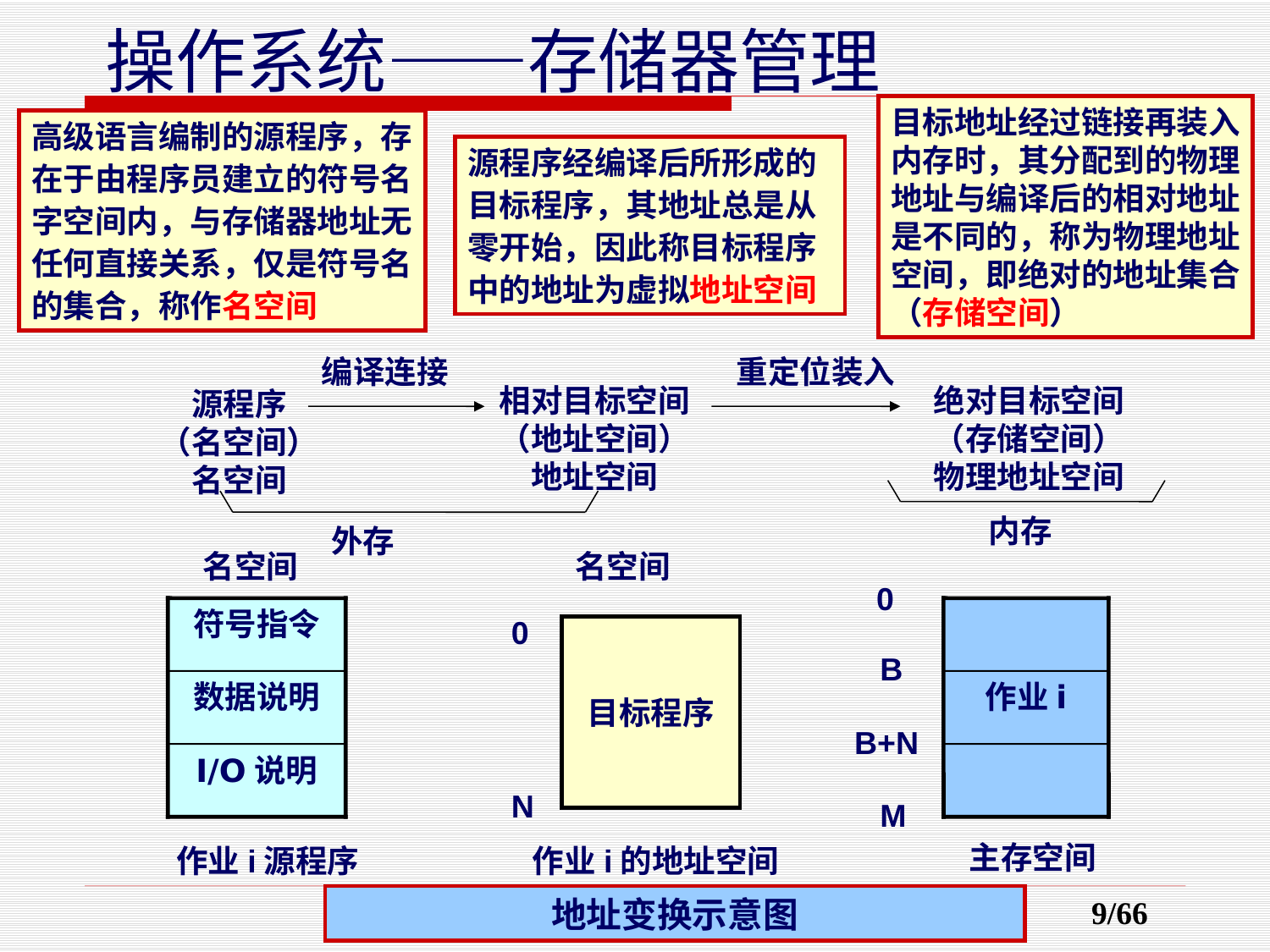

目标地址经过链接再装入
内存时，其分配到的物理
地址与编译后的相对地址
是不同的，称为物理地址
空间，即绝对的地址集合
（存储空间）
高级语言编制的源程序，存
在于由程序员建立的符号名
字空间内，与存储器地址无
任何直接关系，仅是符号名
的集合，称作名空间
源程序经编译后所形成的
目标程序，其地址总是从
零开始，因此称目标程序
中的地址为虚拟地址空间
编译连接
重定位装入
相对目标空间
（地址空间）
地址空间
绝对目标空间
（存储空间）
物理地址空间
源程序
（名空间）
名空间

内存

外存
名空间
名空间
0
符号指令

0
目标程序
B
数据说明

作业i

B+N
I/O说明

N
M

主存空间
作业i源程序
作业i的地址空间
地址变换示意图